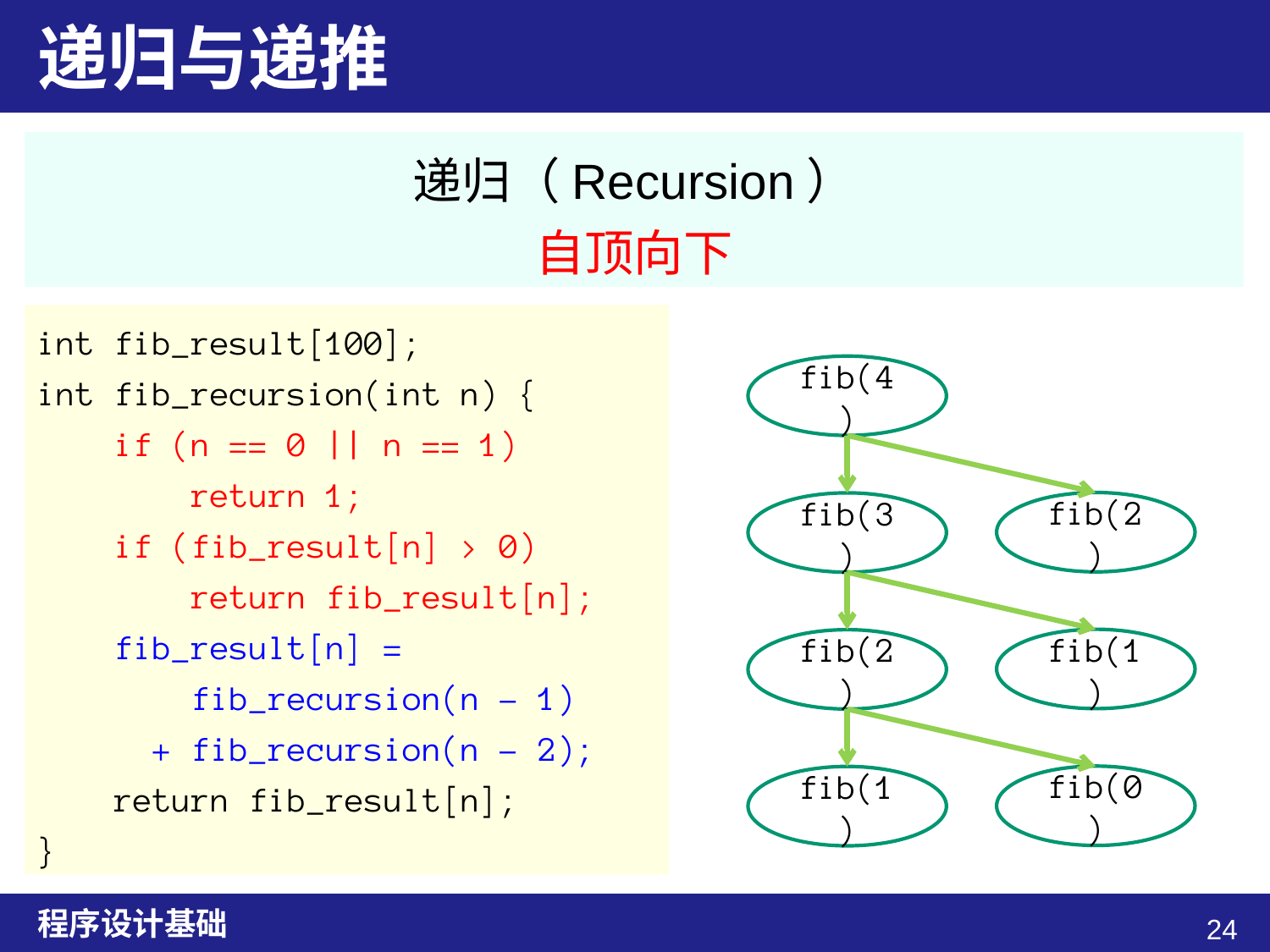

# 递归与递推
递归（Recursion）
自顶向下
int fib_result[100];
int fib_recursion(int n) {
    if (n == 0 || n == 1)
        return 1;
    if (fib_result[n] > 0)
        return fib_result[n];
    fib_result[n] =
        fib_recursion(n - 1)
      + fib_recursion(n - 2);
    return fib_result[n];
}
fib(4)
fib(2)
fib(3)
fib(1)
fib(2)
fib(0)
fib(1)